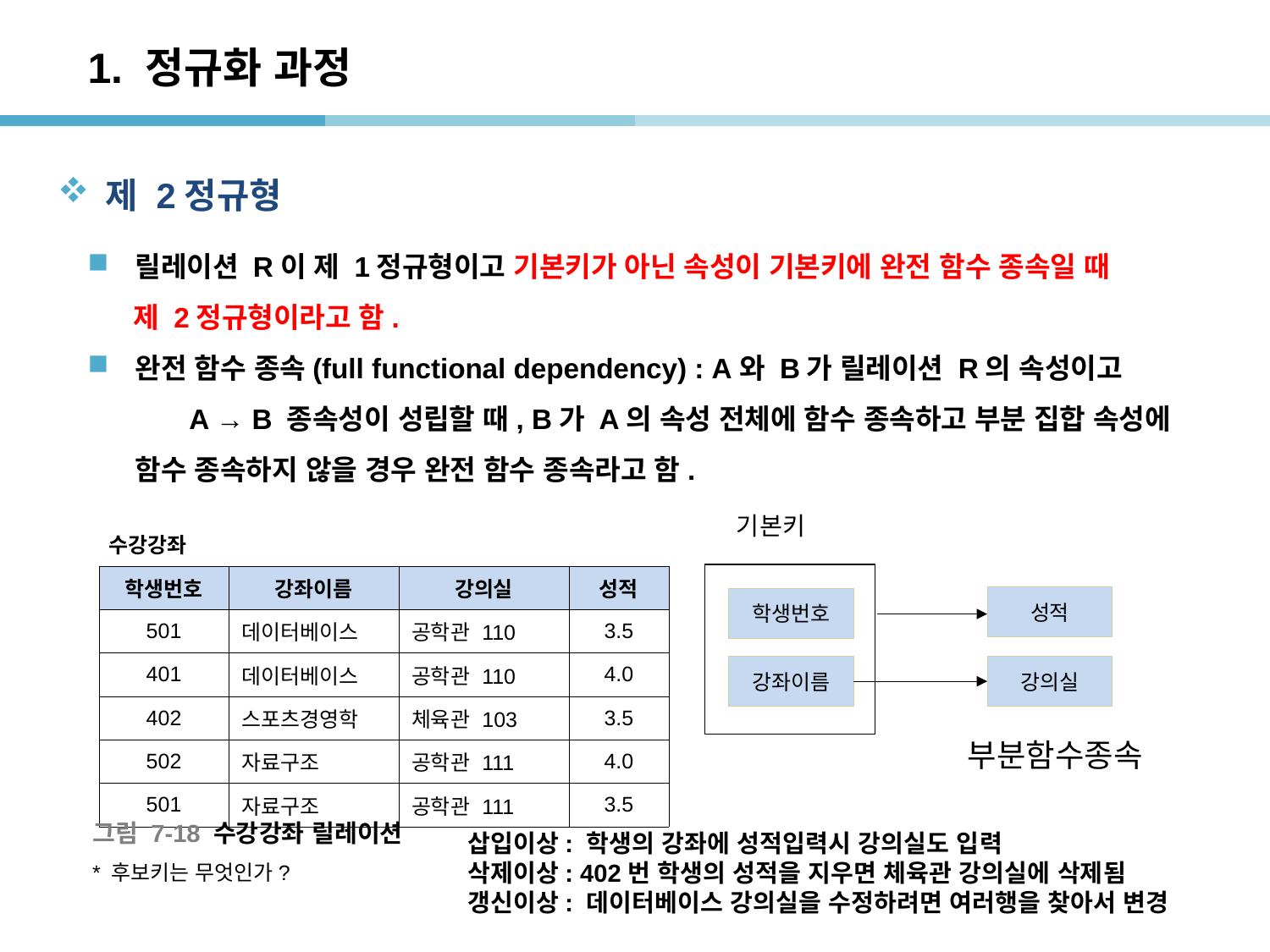

# 1. 정규화 과정
제 2정규형
릴레이션 R이 제 1정규형이고 기본키가 아닌 속성이 기본키에 완전 함수 종속일 때
     제 2정규형이라고 함.
완전 함수 종속(full functional dependency) : A와 B가 릴레이션 R의 속성이고              A → B 종속성이 성립할 때, B가 A의 속성 전체에 함수 종속하고 부분 집합 속성에 함수 종속하지 않을 경우 완전 함수 종속라고 함.

기본키
수강강좌

성적
학생번호
강좌이름
강의실
| 학생번호 | 강좌이름 | 강의실 | 성적 |
| --- | --- | --- | --- |
| 501 | 데이터베이스 | 공학관 110 | 3.5 |
| 401 | 데이터베이스 | 공학관 110 | 4.0 |
| 402 | 스포츠경영학 | 체육관 103 | 3.5 |
| 502 | 자료구조 | 공학관 111 | 4.0 |
| 501 | 자료구조 | 공학관 111 | 3.5 |
부분함수종속

삽입이상: 학생의 강좌에 성적입력시 강의실도 입력
삭제이상: 402번 학생의 성적을 지우면 체육관 강의실에 삭제됨
갱신이상: 데이터베이스 강의실을 수정하려면 여러행을 찾아서 변경
그림 7-18 수강강좌 릴레이션
* 후보키는 무엇인가?